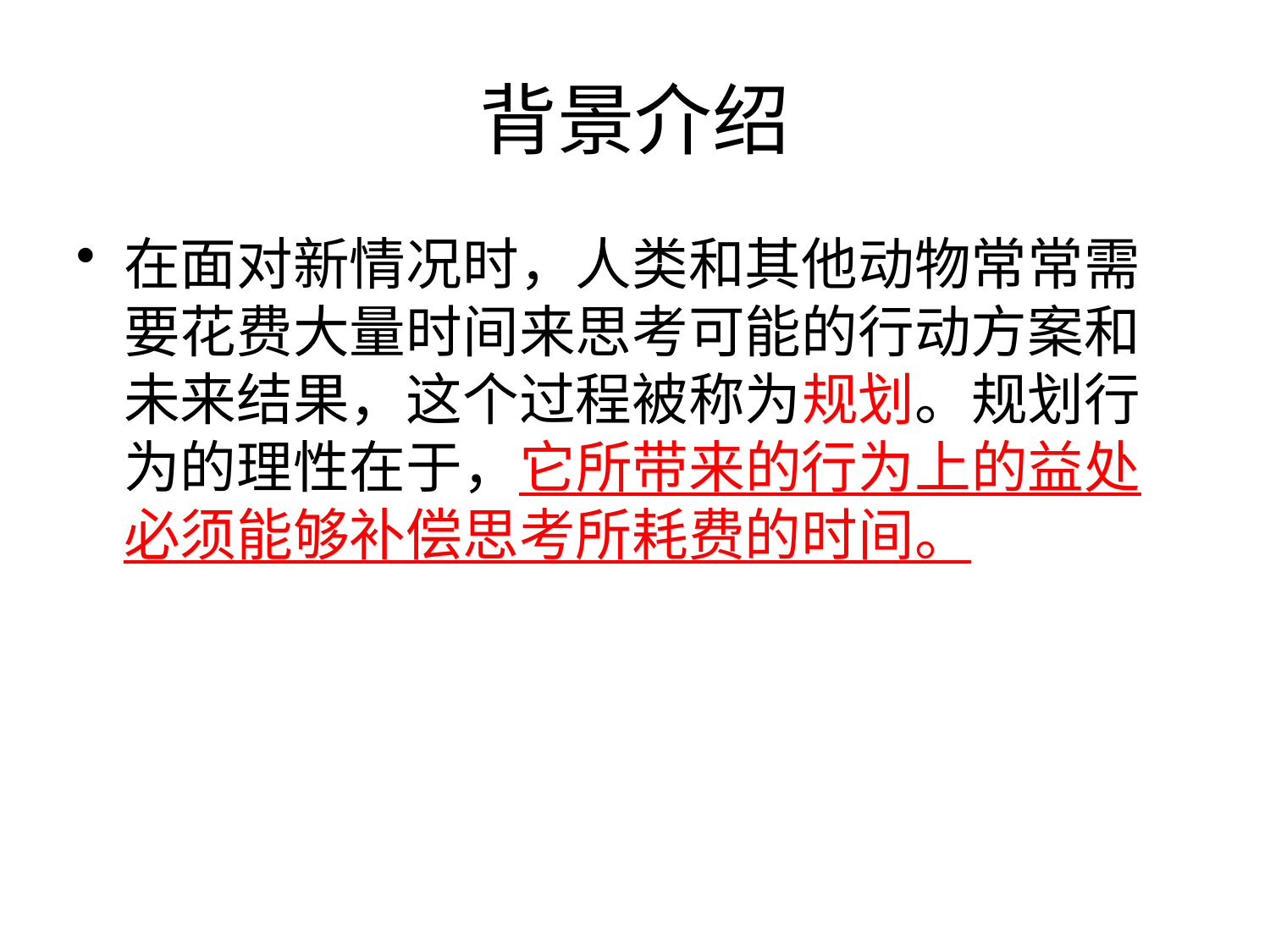

# 背景介绍
在面对新情况时，人类和其他动物常常需要花费大量时间来思考可能的行动方案和未来结果，这个过程被称为规划。规划行为的理性在于，它所带来的行为上的益处必须能够补偿思考所耗费的时间。